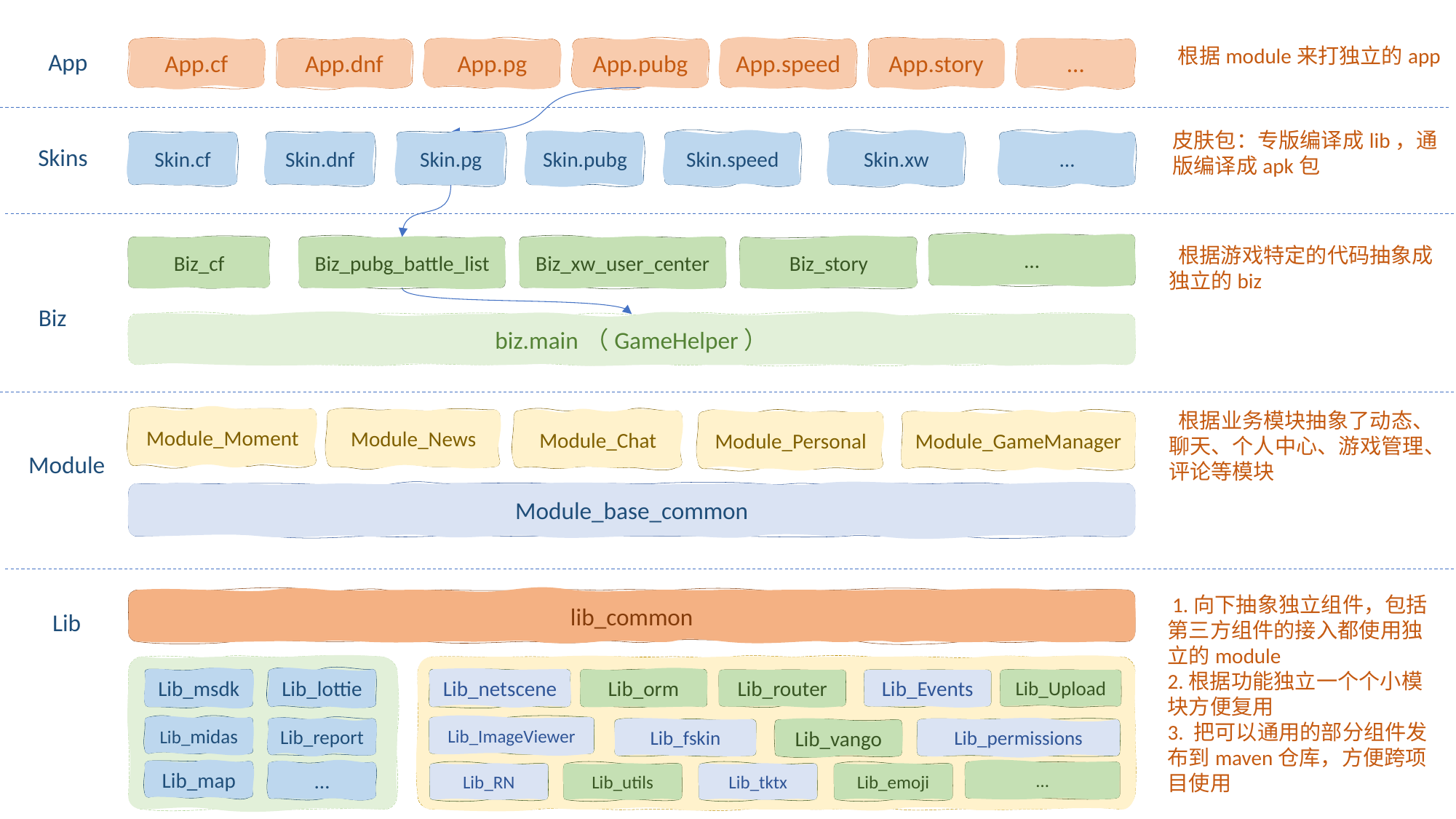

App
App.cf
App.dnf
App.pg
App.pubg
App.speed
App.story
…
biz.main（GameHelper）
Module_base_common
lib_common
根据module来打独立的app
皮肤包：专版编译成lib，通版编译成apk包
Skins
Skin.cf
Skin.dnf
Skin.pg
Skin.pubg
Skin.speed
Skin.xw
…
…
Biz_cf
Biz_pubg_battle_list
Biz_xw_user_center
Biz_story
 根据游戏特定的代码抽象成独立的biz
Biz
 根据业务模块抽象了动态、聊天、个人中心、游戏管理、评论等模块
Module_Moment
Module_News
Module_Chat
Module_Personal
Module_GameManager
Module
 1.向下抽象独立组件，包括第三方组件的接入都使用独立的module
2.根据功能独立一个个小模块方便复用
3. 把可以通用的部分组件发布到maven仓库，方便跨项目使用

Lib_msdk
Lib_lottie
Lib_midas
Lib_report
Lib_map
…

Lib_netscene
Lib_orm
Lib_router
Lib_Events
Lib_Upload
Lib_ImageViewer
Lib_fskin
Lib_permissions
Lib_vango
…
Lib_RN
Lib_utils
Lib_tktx
Lib_emoji
Lib